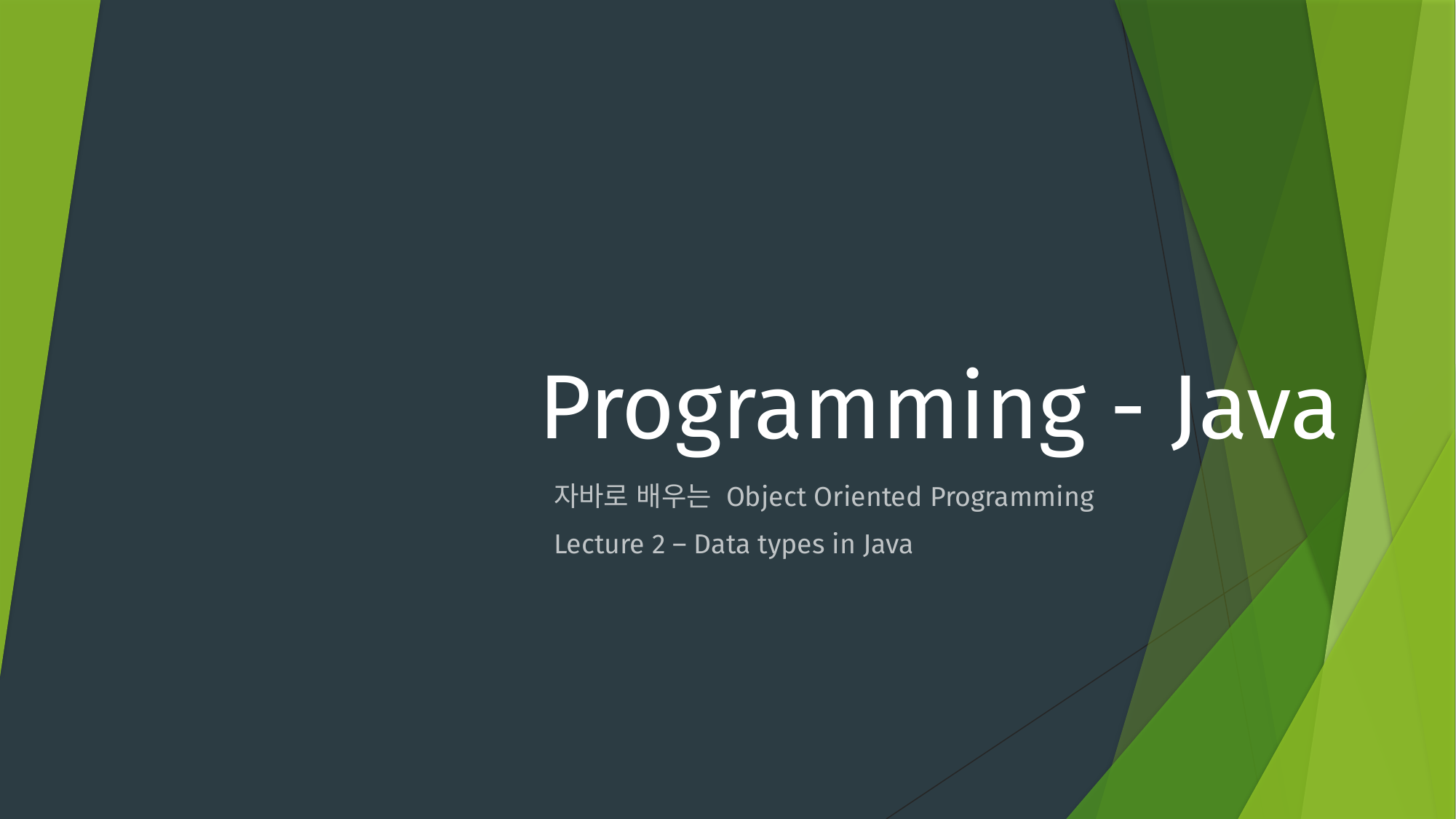

# Programming - Java
자바로 배우는 Object Oriented Programming
Lecture 2 – Data types in Java